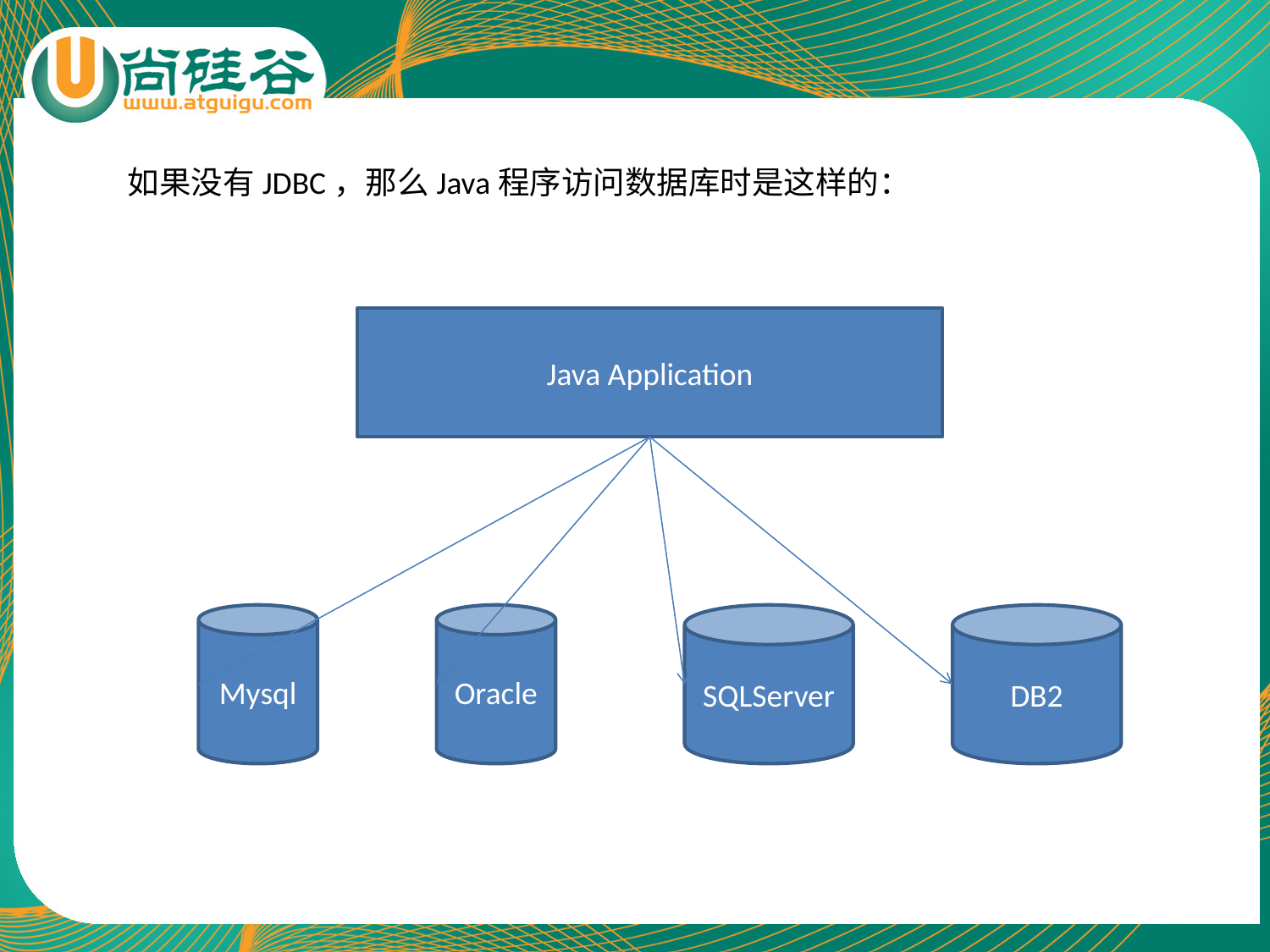

如果没有JDBC，那么Java程序访问数据库时是这样的：
Java Application
Mysql
Oracle
SQLServer
DB2